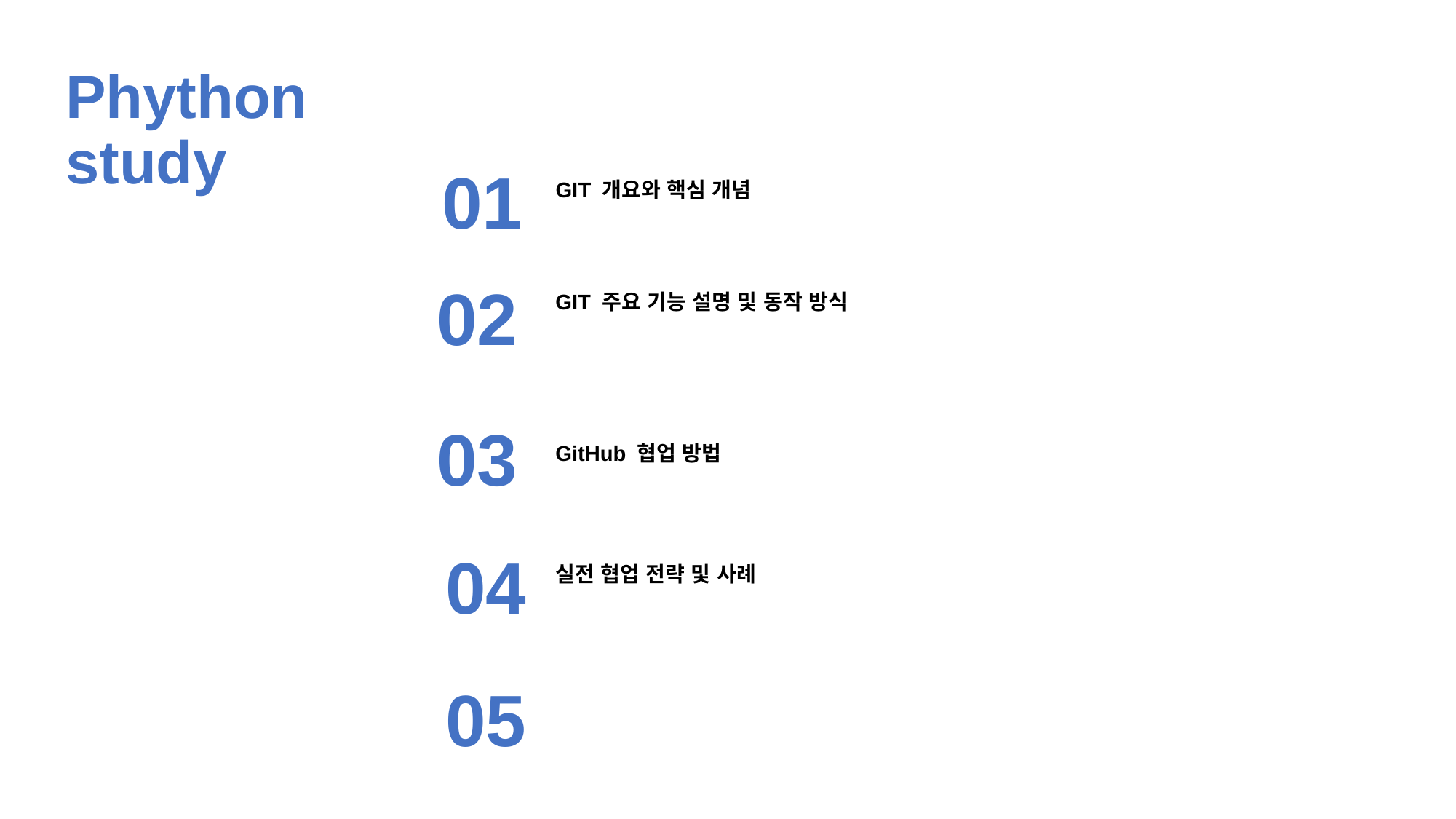

# Phython study
01
Git 개요와 핵심 개념
02
Git 주요 기능 설명 및 동작 방식
03
GitHub 협업 방법
04
실전 협업 전략 및 사례
05